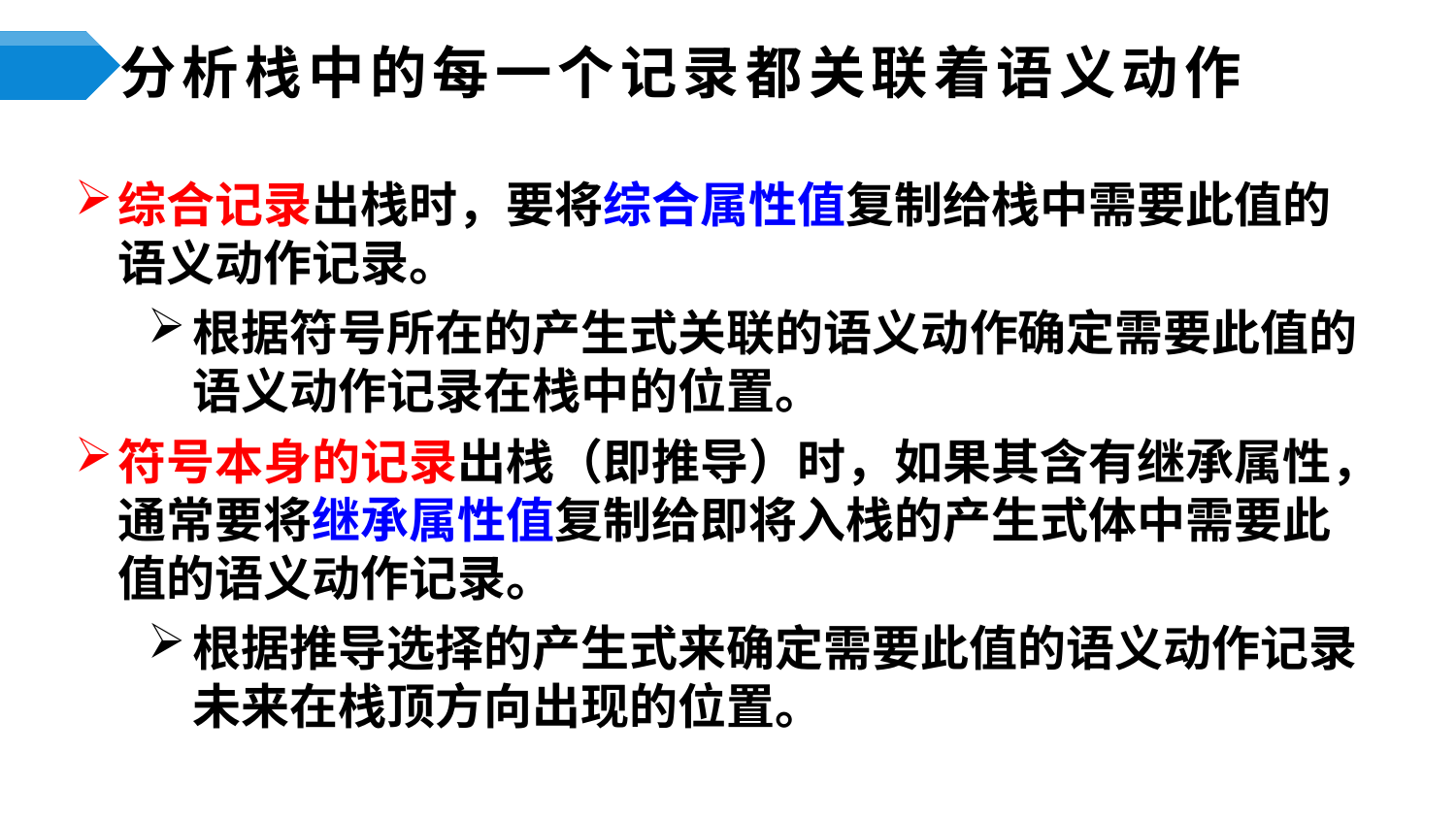

# 分析栈中的每一个记录都关联着语义动作
综合记录出栈时，要将综合属性值复制给栈中需要此值的语义动作记录。
根据符号所在的产生式关联的语义动作确定需要此值的语义动作记录在栈中的位置。
符号本身的记录出栈（即推导）时，如果其含有继承属性，通常要将继承属性值复制给即将入栈的产生式体中需要此值的语义动作记录。
根据推导选择的产生式来确定需要此值的语义动作记录未来在栈顶方向出现的位置。